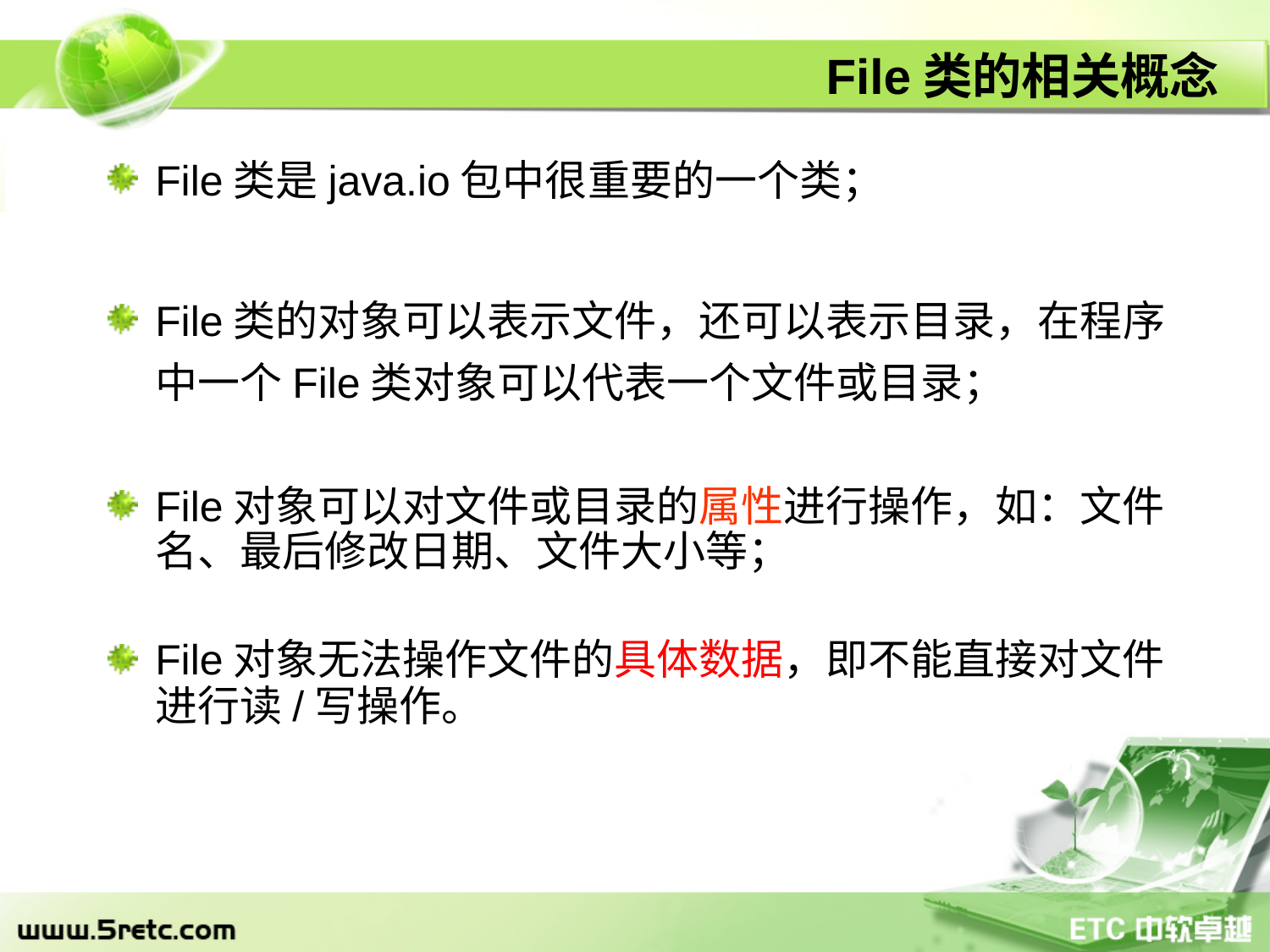

# File类的相关概念
File类是java.io包中很重要的一个类；

File类的对象可以表示文件，还可以表示目录，在程序中一个File类对象可以代表一个文件或目录；

File对象可以对文件或目录的属性进行操作，如：文件名、最后修改日期、文件大小等；

File对象无法操作文件的具体数据，即不能直接对文件进行读/写操作。